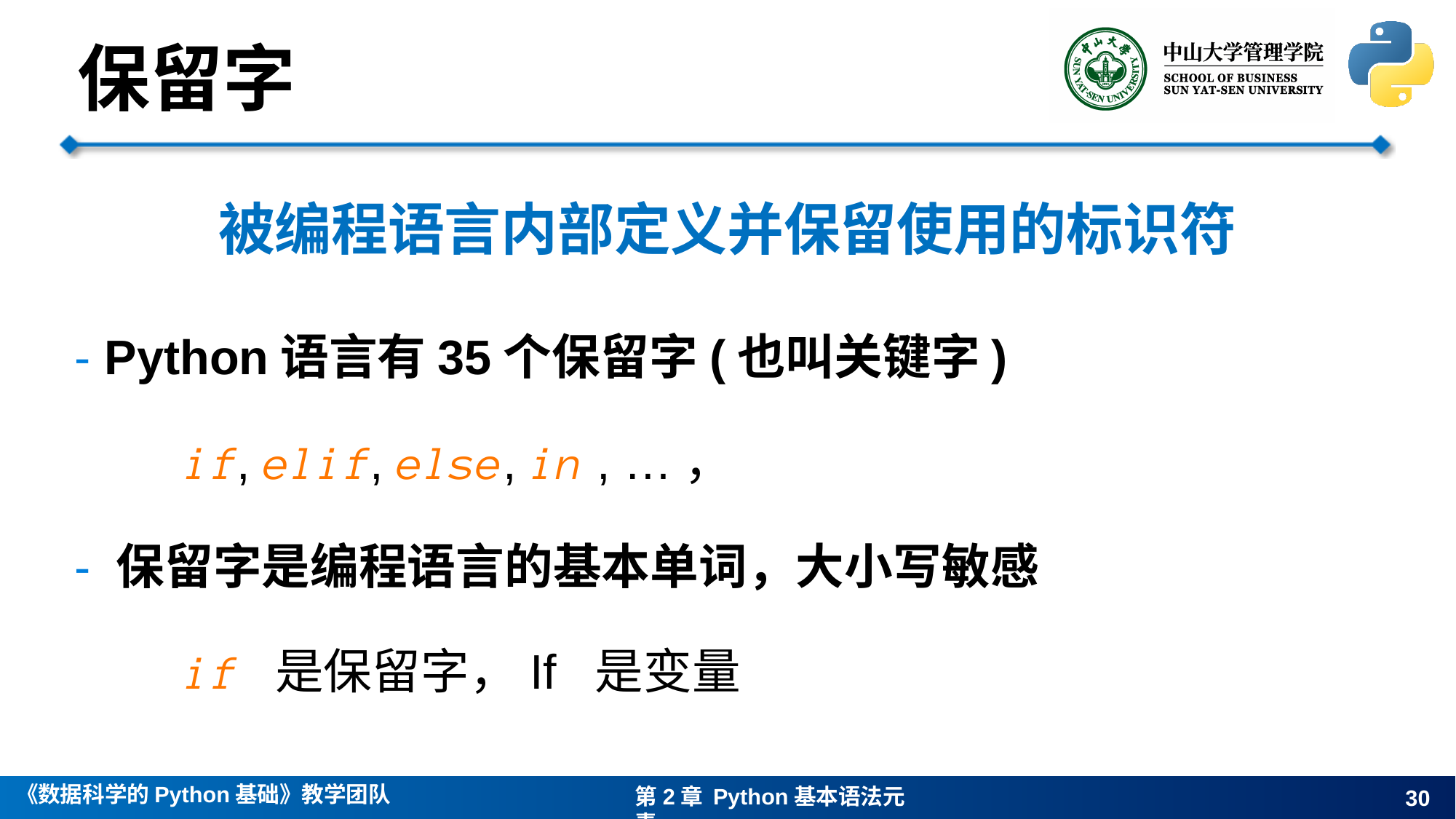

保留字
被编程语言内部定义并保留使用的标识符

- Python语言有35个保留字(也叫关键字)
 	if, elif, else, in , …，
- 保留字是编程语言的基本单词，大小写敏感
if 是保留字，If 是变量